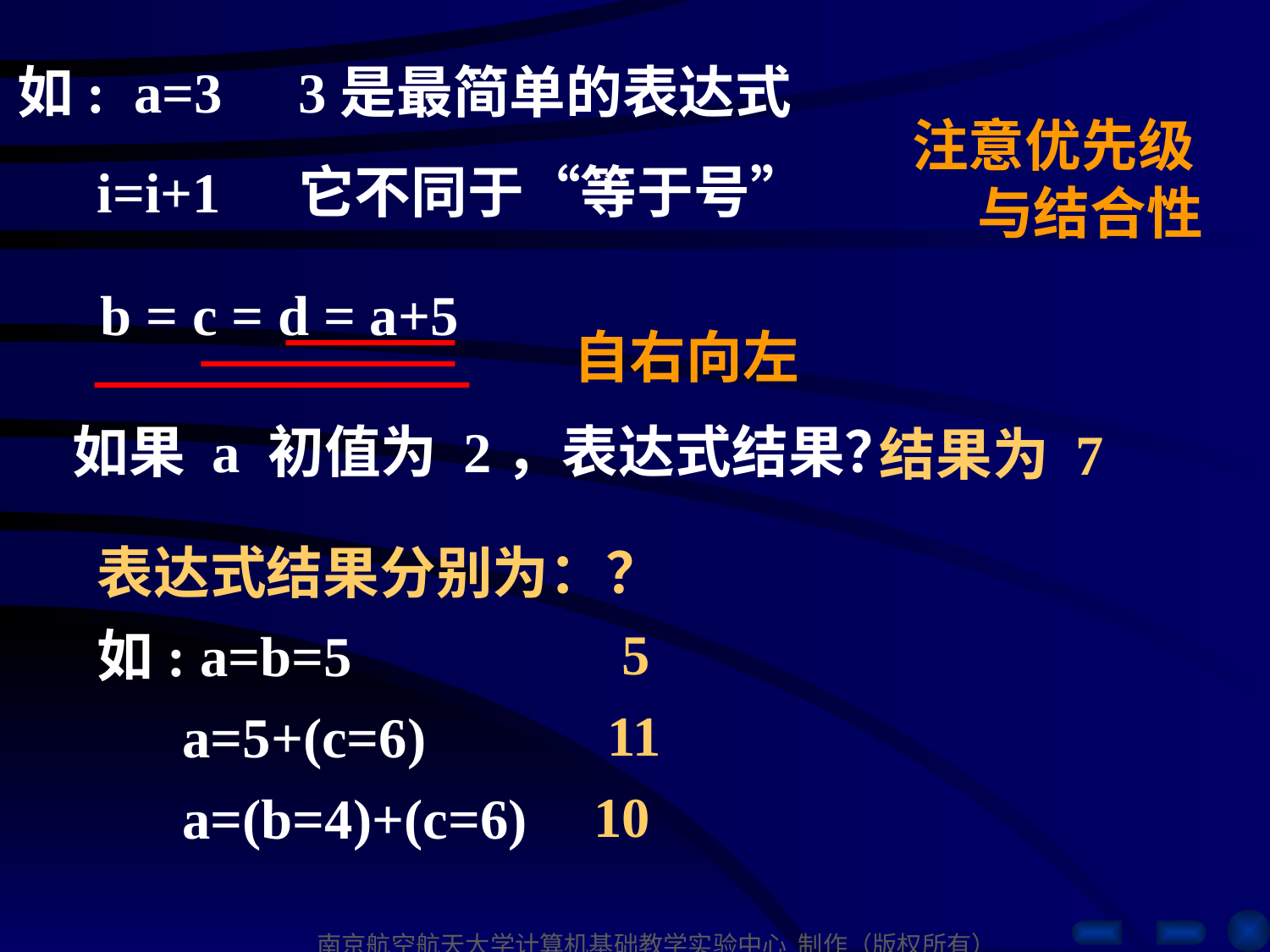

如:  a=3
3是最简单的表达式
注意优先级
    与结合性
i=i+1
它不同于“等于号”
 b = c = d = a+5
自右向左

如果 a 初值为 2，表达式结果？
结果为 7
表达式结果分别为：？
                                     5
                                    11
                                   10
如: a=b=5
      a=5+(c=6)
      a=(b=4)+(c=6)